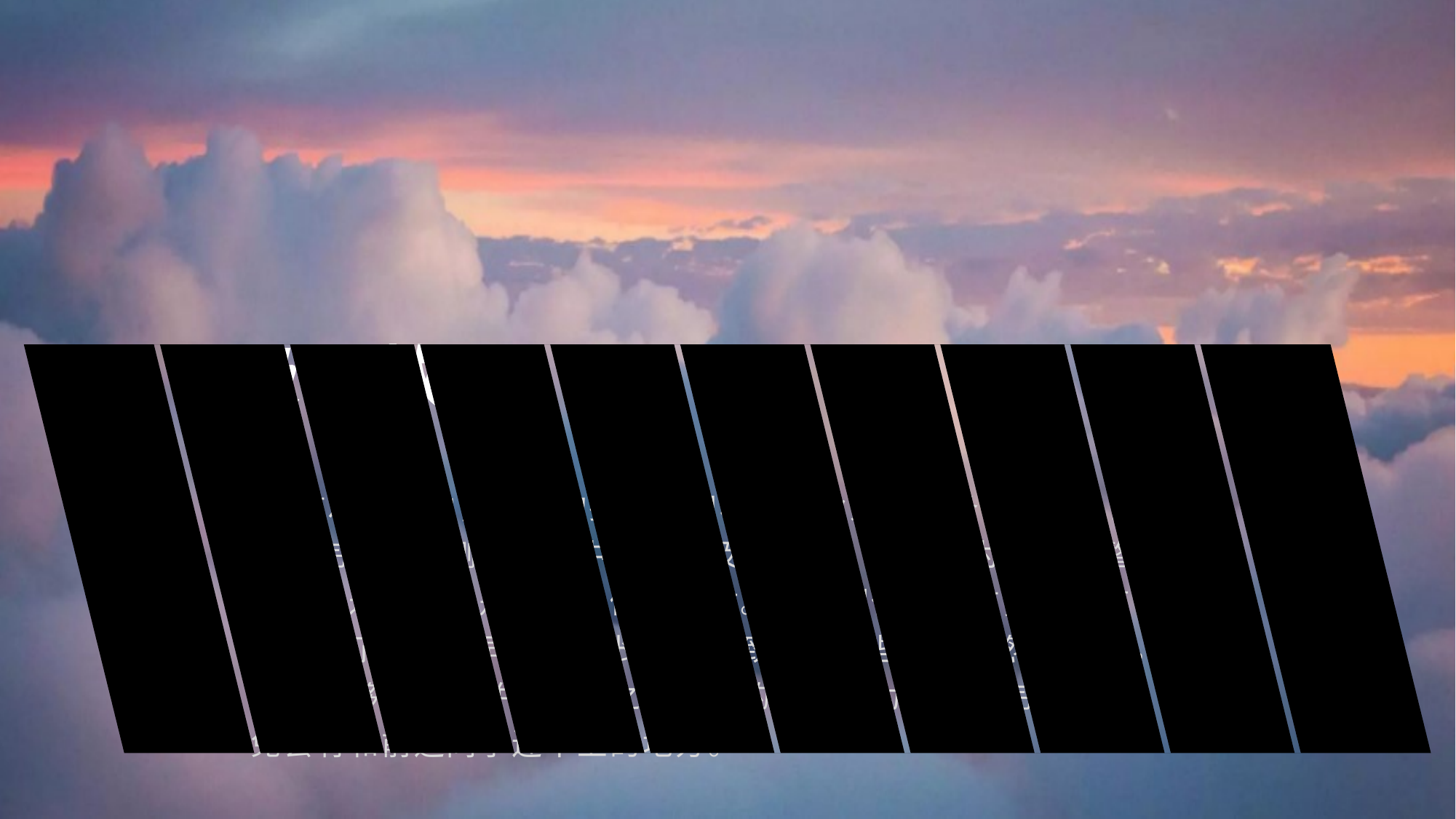

# 吸取教训
__________
     这次项目中，我们的技术性和相关专业知识储备不够足，虽然在完成项目测试过程中，彼此及时沟通，但是作为一个完整的测试过程，还是略显紧促和匆忙。在分配任务之前，并未有时间去了解每个同学的擅长点，导致后边有些任务虽然完成了，但是不够专业。并且同学之间分配的任务因为是独立完成，难免会有和前边同学连不上的地方。